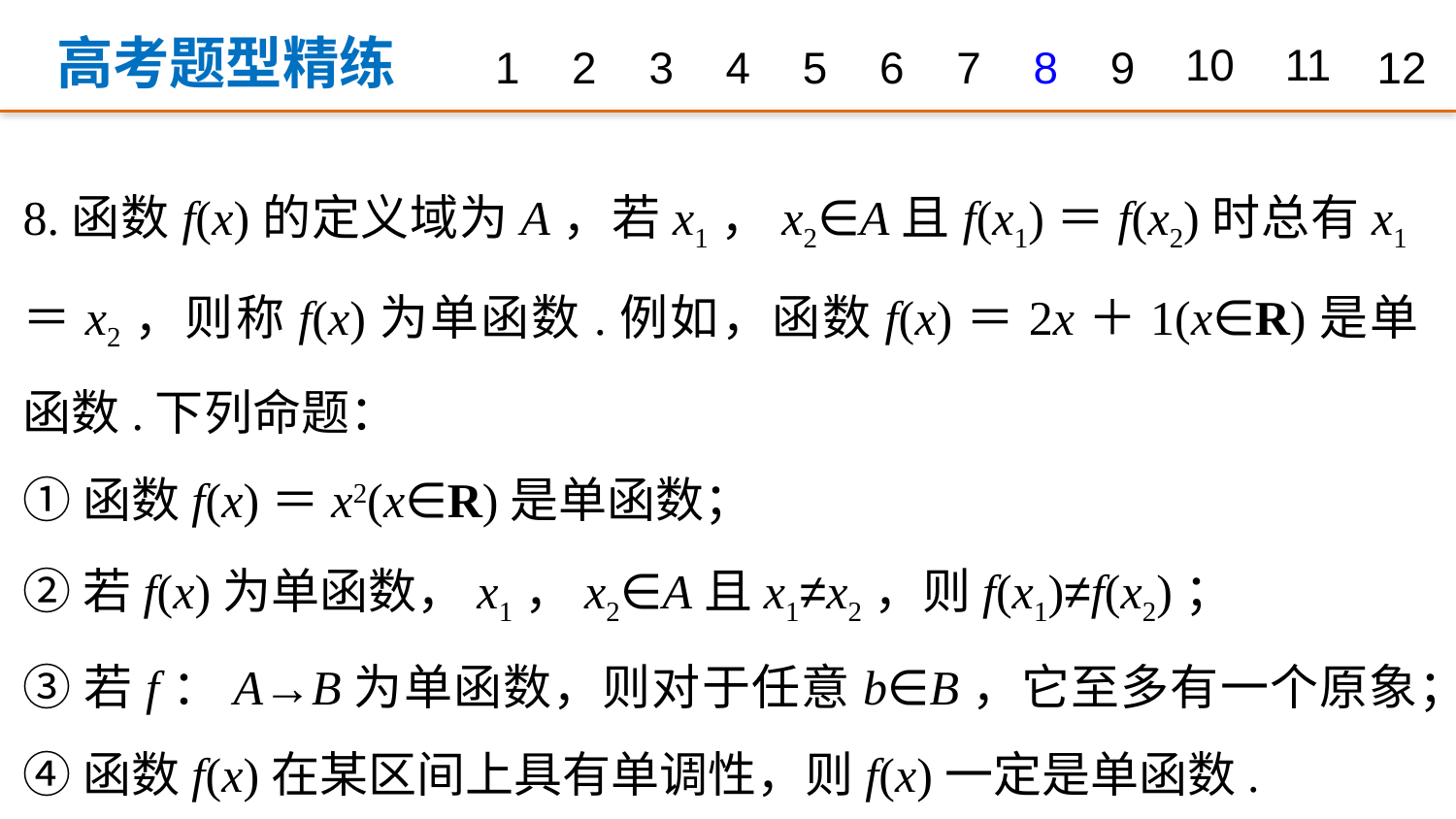

高考题型精练
1
2
3
4
5
6
7
8
9
10
11
12
8.函数f(x)的定义域为A，若x1，x2∈A且f(x1)＝f(x2)时总有x1＝x2，则称f(x)为单函数.例如，函数f(x)＝2x＋1(x∈R)是单函数.下列命题：
①函数f(x)＝x2(x∈R)是单函数；
②若f(x)为单函数，x1，x2∈A且x1≠x2，则f(x1)≠f(x2)；
③若f：A→B为单函数，则对于任意b∈B，它至多有一个原象；
④函数f(x)在某区间上具有单调性，则f(x)一定是单函数.
其中的真命题是________.(写出所有真命题的序号)